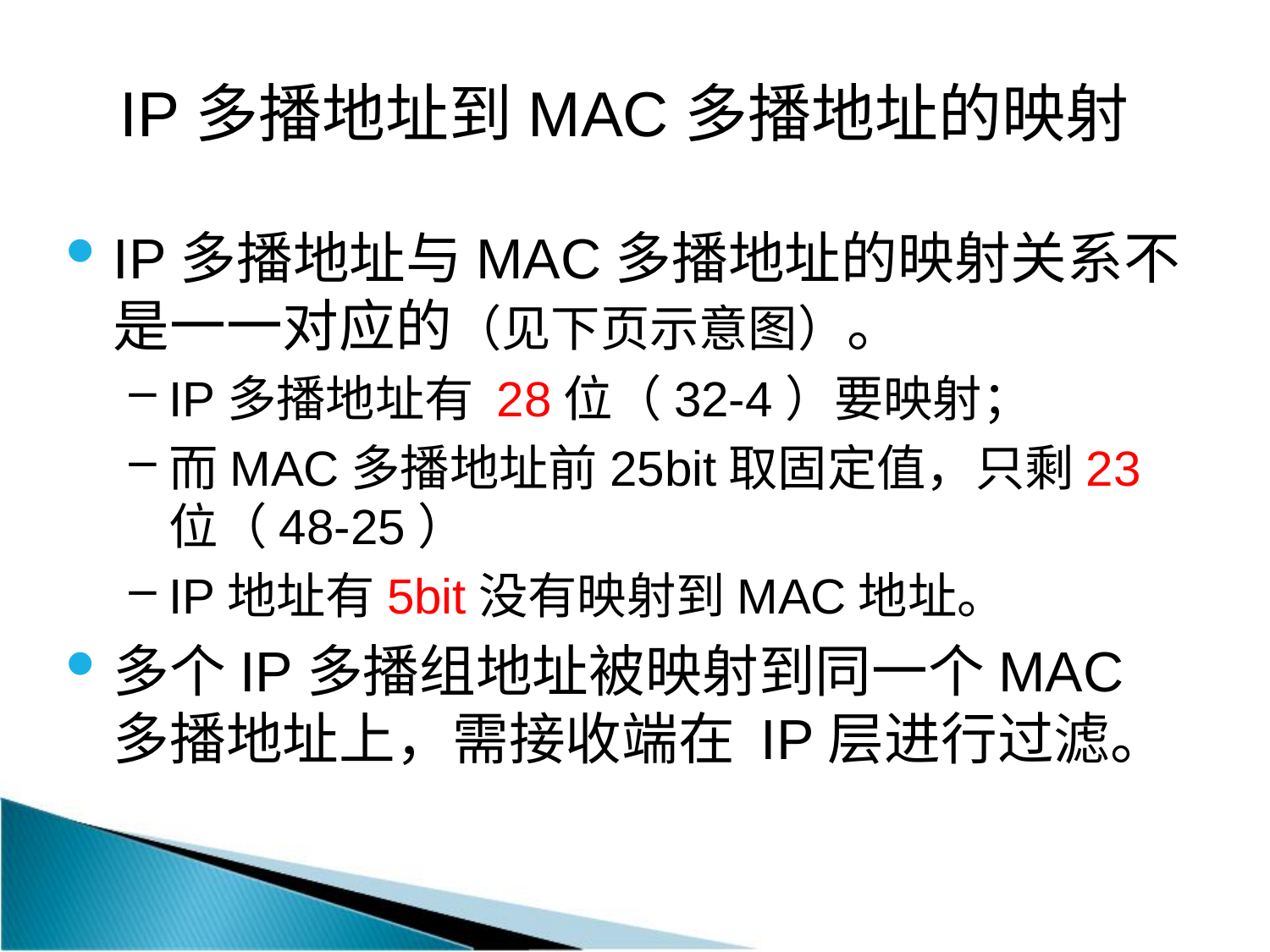

# IP多播地址到MAC多播地址的映射
IP多播地址与MAC多播地址的映射关系不是一一对应的（见下页示意图）。
IP多播地址有 28位（32-4）要映射；
而MAC多播地址前25bit取固定值，只剩23位（48-25）
IP地址有5bit没有映射到MAC地址。
多个IP多播组地址被映射到同一个MAC多播地址上，需接收端在 IP层进行过滤。